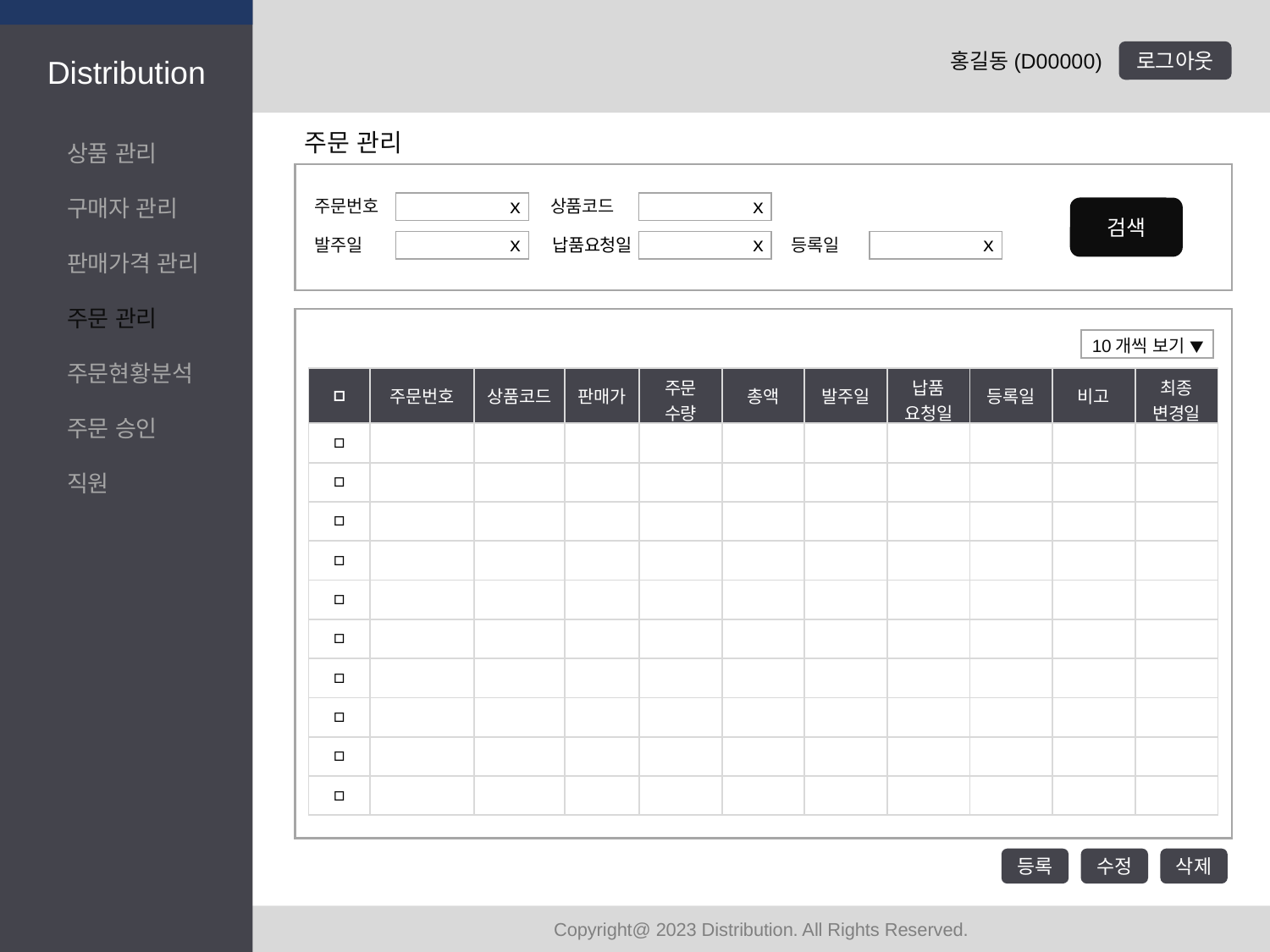

로그아웃
홍길동(D00000)
Distribution
주문 관리
상품 관리

구매자 관리

판매가격 관리

주문 관리

주문현황분석

주문 승인

직원

ｘ
ｘ
주문번호
상품코드

검색
ｘ
ｘ
ｘ
발주일
납품요청일
등록일

10개씩 보기 ▼

| □ | 주문번호 | 상품코드 | 판매가 | 주문 수량 | 총액 | 발주일 | 납품 요청일 | 등록일 | 비고 | 최종 변경일 |
| --- | --- | --- | --- | --- | --- | --- | --- | --- | --- | --- |
| □ |  |  |  |  |  |  |  |  |  |  |
| □ |  |  |  |  |  |  |  |  |  |  |
| □ |  |  |  |  |  |  |  |  |  |  |
| □ |  |  |  |  |  |  |  |  |  |  |
| □ |  |  |  |  |  |  |  |  |  |  |
| □ |  |  |  |  |  |  |  |  |  |  |
| □ |  |  |  |  |  |  |  |  |  |  |
| □ |  |  |  |  |  |  |  |  |  |  |
| □ |  |  |  |  |  |  |  |  |  |  |
| □ |  |  |  |  |  |  |  |  |  |  |
등록
수정
삭제

Copyright@ 2023 Distribution. All Rights Reserved.